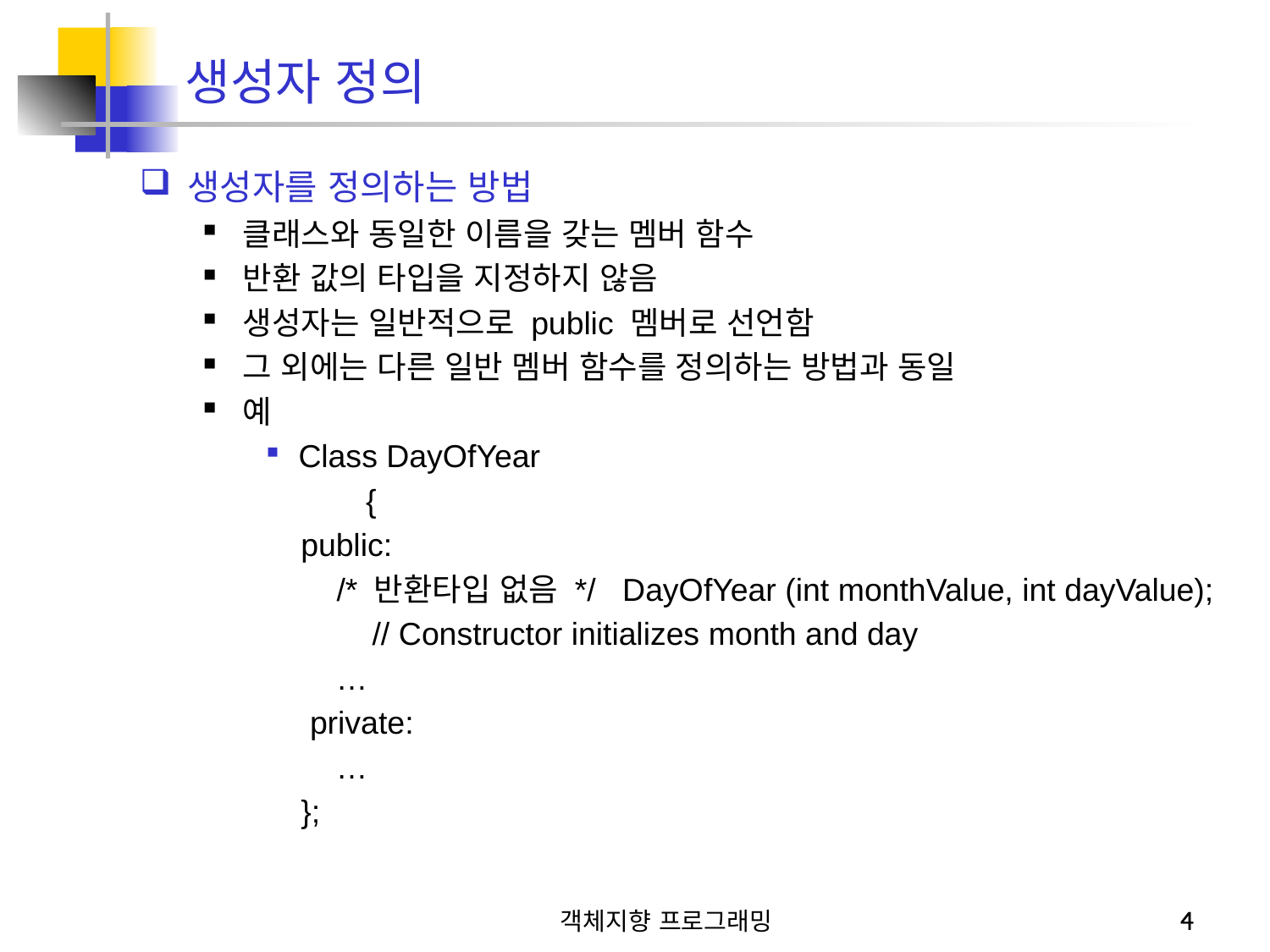

생성자 정의
생성자를 정의하는 방법
클래스와 동일한 이름을 갖는 멤버 함수
반환 값의 타입을 지정하지 않음
생성자는 일반적으로 public 멤버로 선언함
그 외에는 다른 일반 멤버 함수를 정의하는 방법과 동일
예
Class DayOfYear
     	    {
           public:
               /* 반환타입 없음 */   DayOfYear (int monthValue, int dayValue);
                   // Constructor initializes month and day
               …
            private:
               …
           };

객체지향 프로그래밍
4